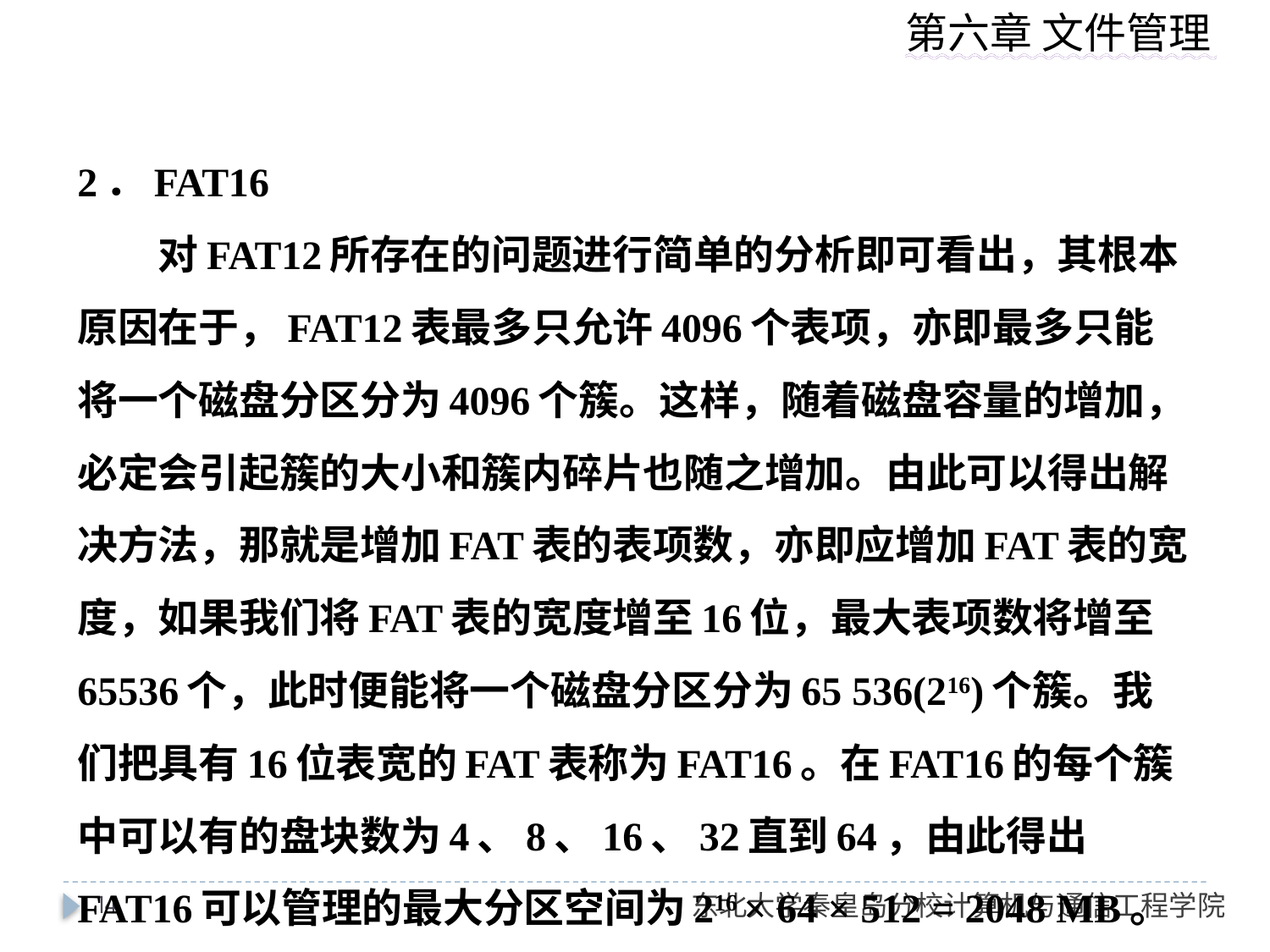

2．FAT16
　　对FAT12所存在的问题进行简单的分析即可看出，其根本原因在于，FAT12表最多只允许4096个表项，亦即最多只能将一个磁盘分区分为4096个簇。这样，随着磁盘容量的增加，必定会引起簇的大小和簇内碎片也随之增加。由此可以得出解决方法，那就是增加FAT表的表项数，亦即应增加FAT表的宽度，如果我们将FAT表的宽度增至16位，最大表项数将增至65536个，此时便能将一个磁盘分区分为65 536(216)个簇。我们把具有16位表宽的FAT表称为FAT16。在FAT16的每个簇中可以有的盘块数为4、8、16、32直到64，由此得出FAT16可以管理的最大分区空间为216 × 64 × 512 = 2048 MB。
14